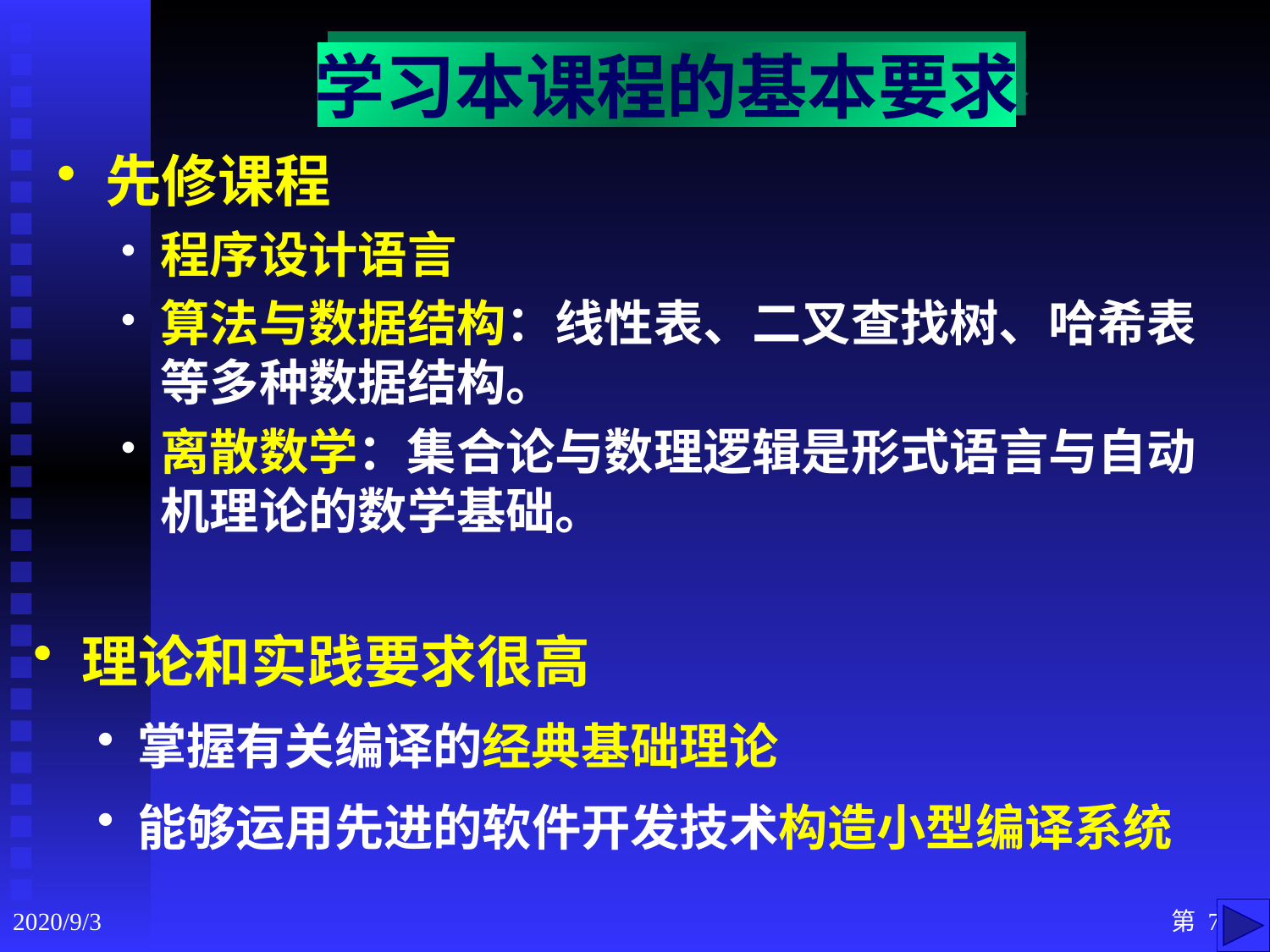

学习本课程的基本要求
先修课程
程序设计语言
算法与数据结构：线性表、二叉查找树、哈希表等多种数据结构。
离散数学：集合论与数理逻辑是形式语言与自动机理论的数学基础。
理论和实践要求很高
掌握有关编译的经典基础理论
能够运用先进的软件开发技术构造小型编译系统
2020/9/3
第 7 页